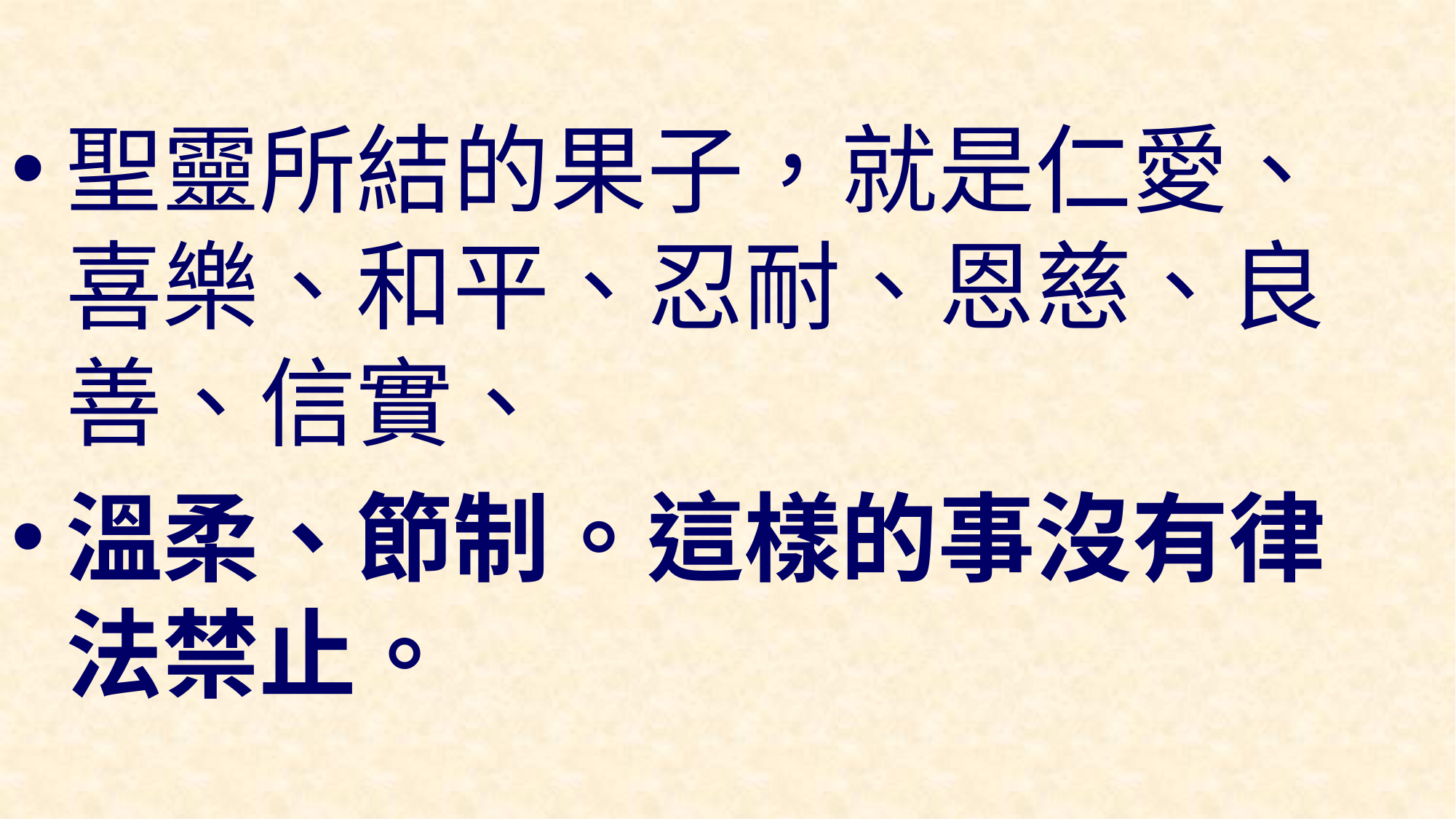

聖靈所結的果子，就是仁愛、喜樂、和平、忍耐、恩慈、良善、信實、
溫柔、節制。這樣的事沒有律法禁止。